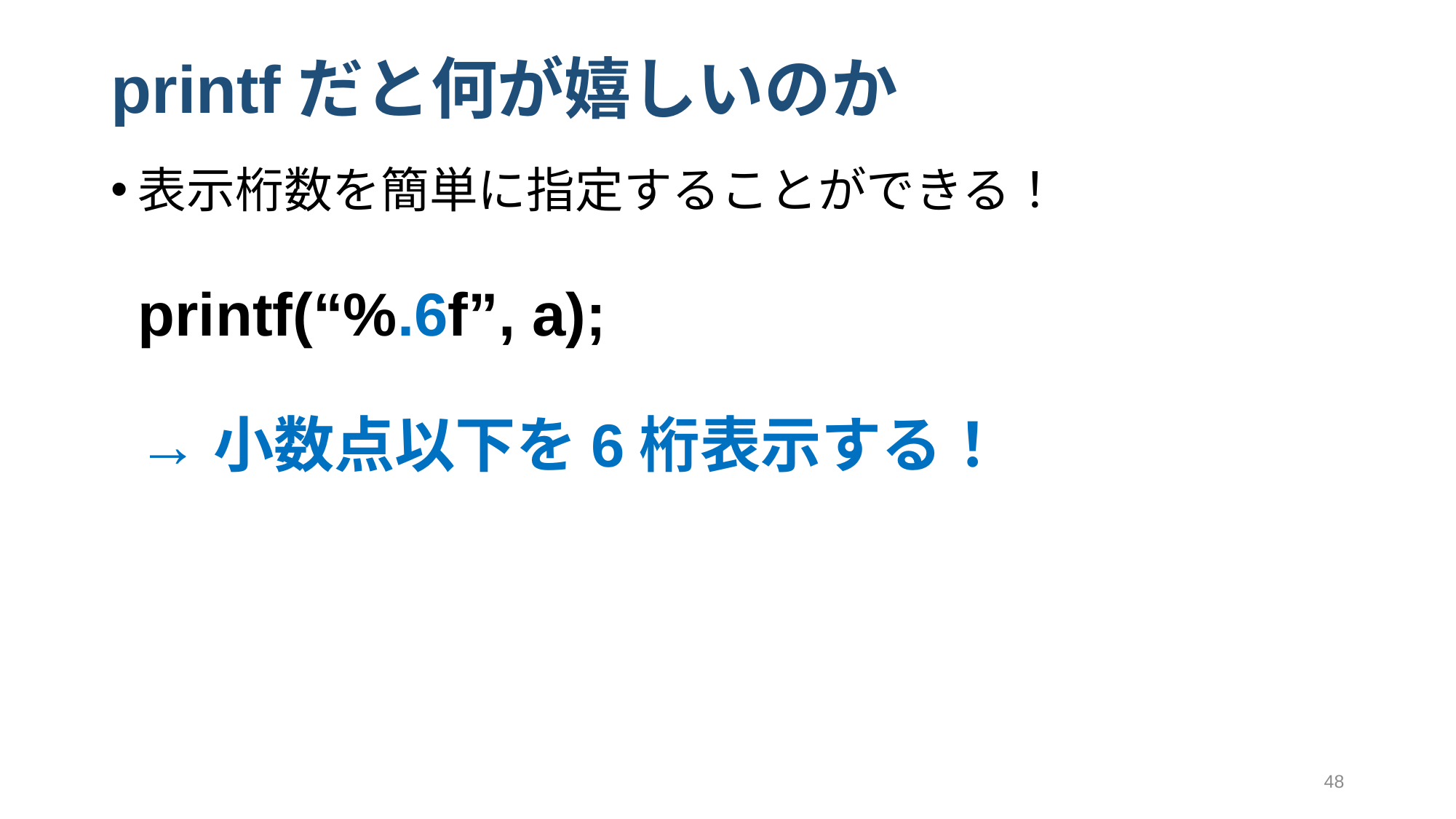

# printfだと何が嬉しいのか
表示桁数を簡単に指定することができる！
printf(“%.6f”, a);
→小数点以下を6桁表示する！
48